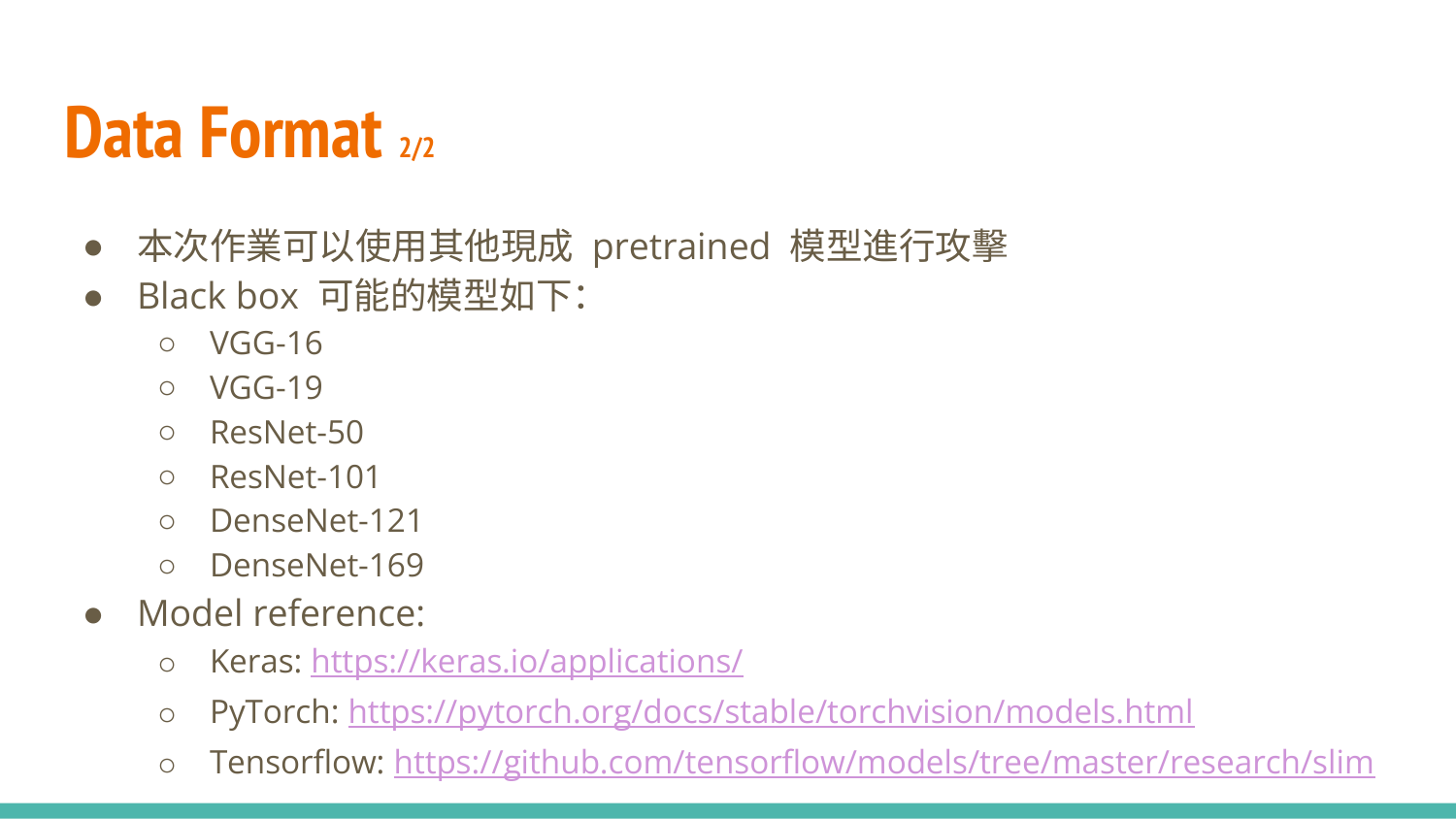

# Data Format 2/2
本次作業可以使用其他現成 pretrained 模型進行攻擊
Black box 可能的模型如下：
VGG-16
VGG-19
ResNet-50
ResNet-101
DenseNet-121
DenseNet-169
Model reference:
Keras: https://keras.io/applications/
PyTorch: https://pytorch.org/docs/stable/torchvision/models.html
Tensorflow: https://github.com/tensorflow/models/tree/master/research/slim